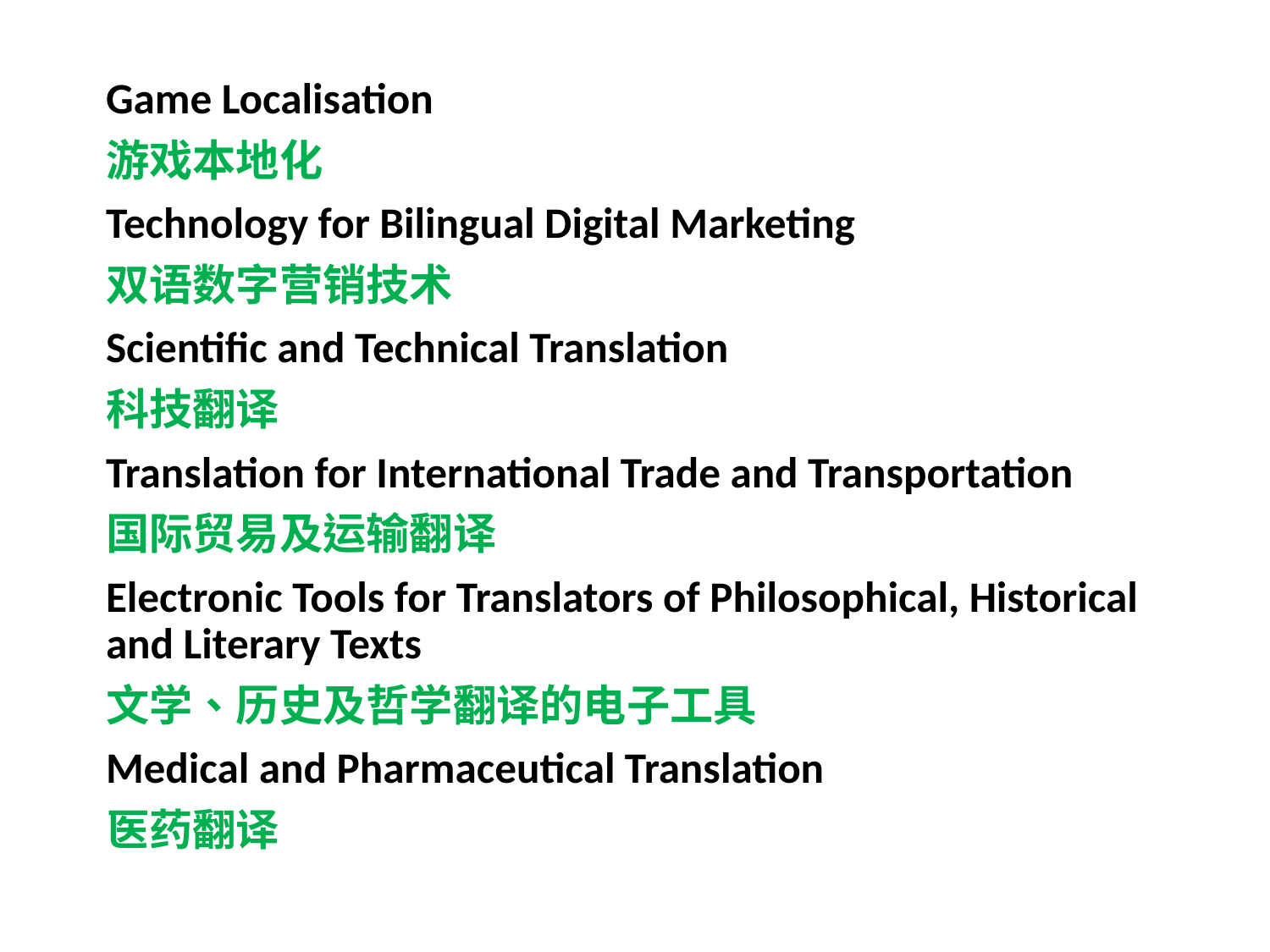

Game Localisation
游戏本地化
Technology for Bilingual Digital Marketing
双语数字营销技术
Scientific and Technical Translation
科技翻译
Translation for International Trade and Transportation
国际贸易及运输翻译
Electronic Tools for Translators of Philosophical, Historical and Literary Texts
文学、历史及哲学翻译的电子工具
Medical and Pharmaceutical Translation
医药翻译